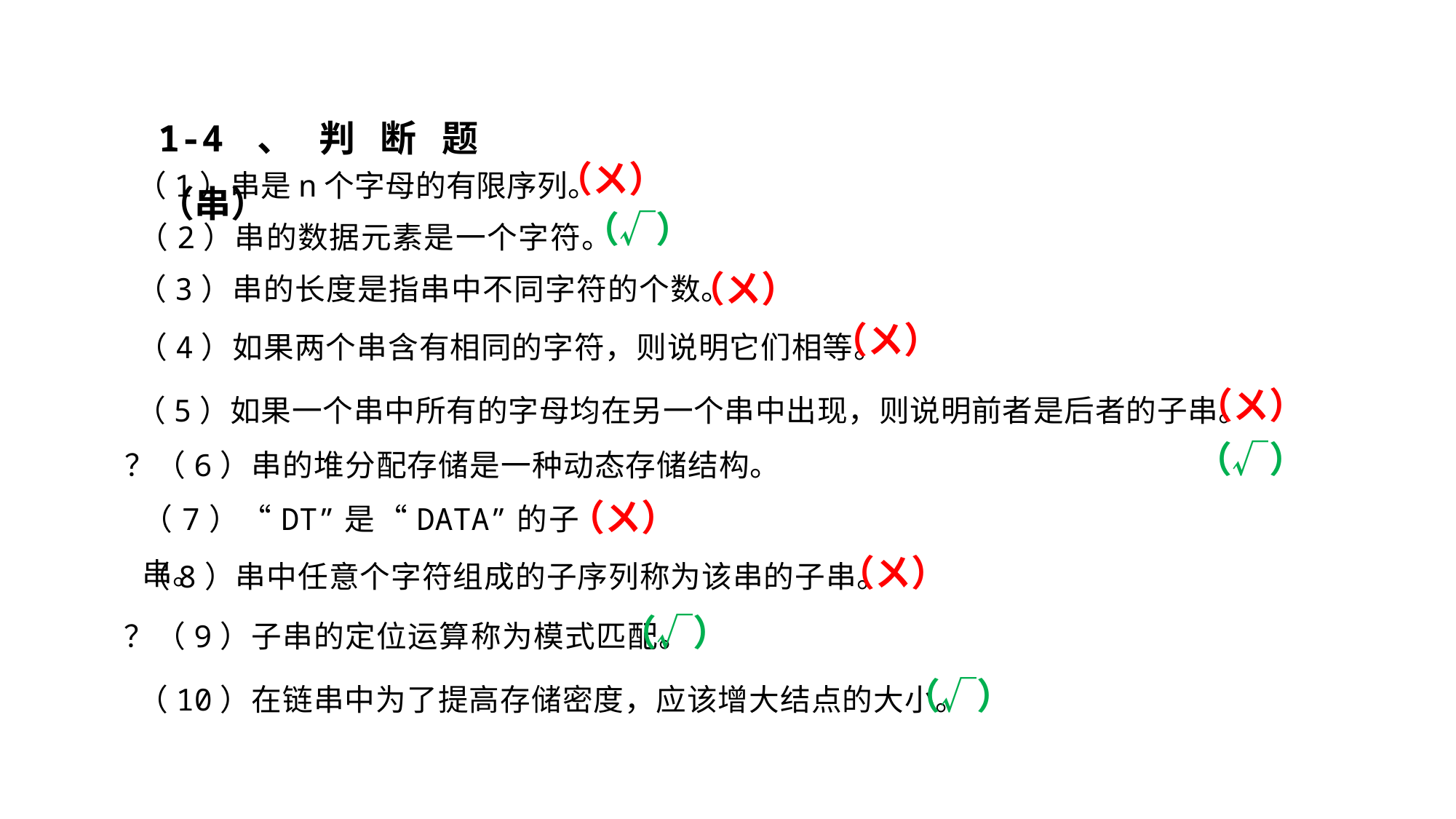

1-4、判断题（串）
（1）串是n个字母的有限序列。
（ㄨ）
（2）串的数据元素是一个字符。
（√）
（3）串的长度是指串中不同字符的个数。
（ㄨ）
（4）如果两个串含有相同的字符，则说明它们相等。
（ㄨ）
（5）如果一个串中所有的字母均在另一个串中出现，则说明前者是后者的子串。
（ㄨ）
？（6）串的堆分配存储是一种动态存储结构。
（√）
（7）“DT”是“DATA”的子串。
（ㄨ）
（8）串中任意个字符组成的子序列称为该串的子串。
（ㄨ）
？（9）子串的定位运算称为模式匹配。
（√）
（10）在链串中为了提高存储密度，应该增大结点的大小。
（√）